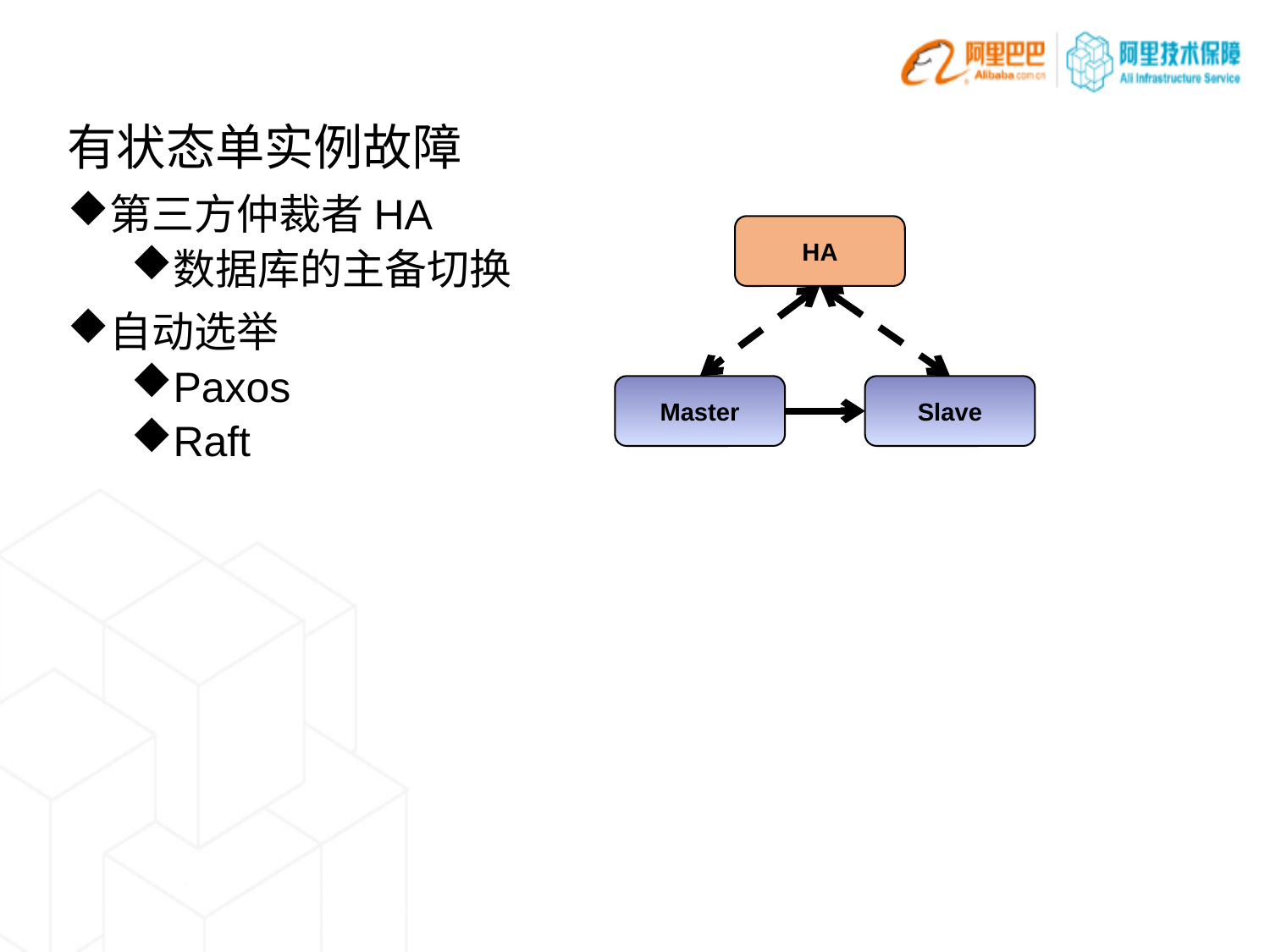

有状态单实例故障
第三方仲裁者HA
数据库的主备切换
自动选举
Paxos
Raft

HA
Master
Slave